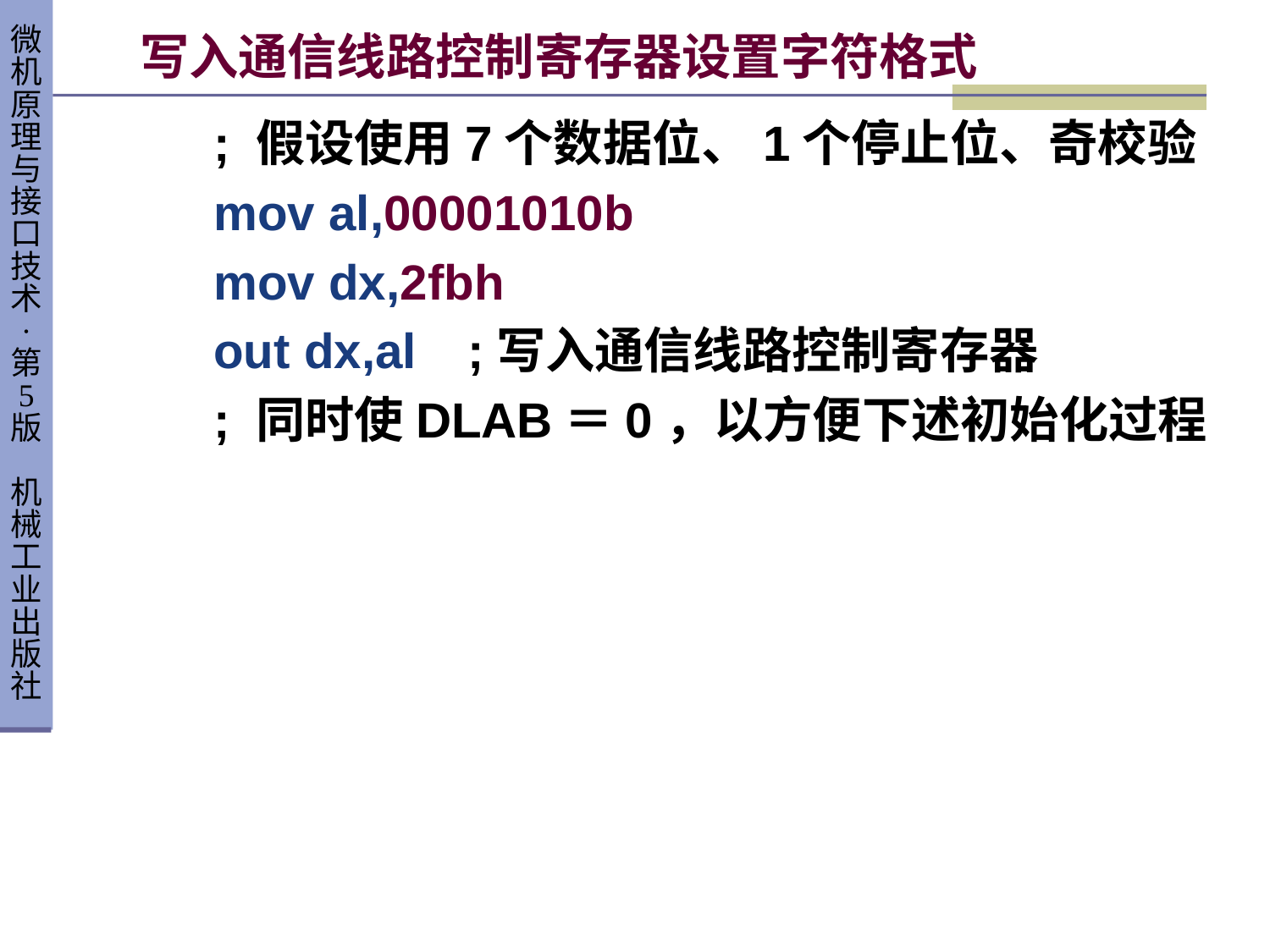

# 写入通信线路控制寄存器设置字符格式
	; 假设使用7个数据位、1个停止位、奇校验
	mov al,00001010b
	mov dx,2fbh
 	out dx,al	;写入通信线路控制寄存器
	; 同时使DLAB＝0，以方便下述初始化过程